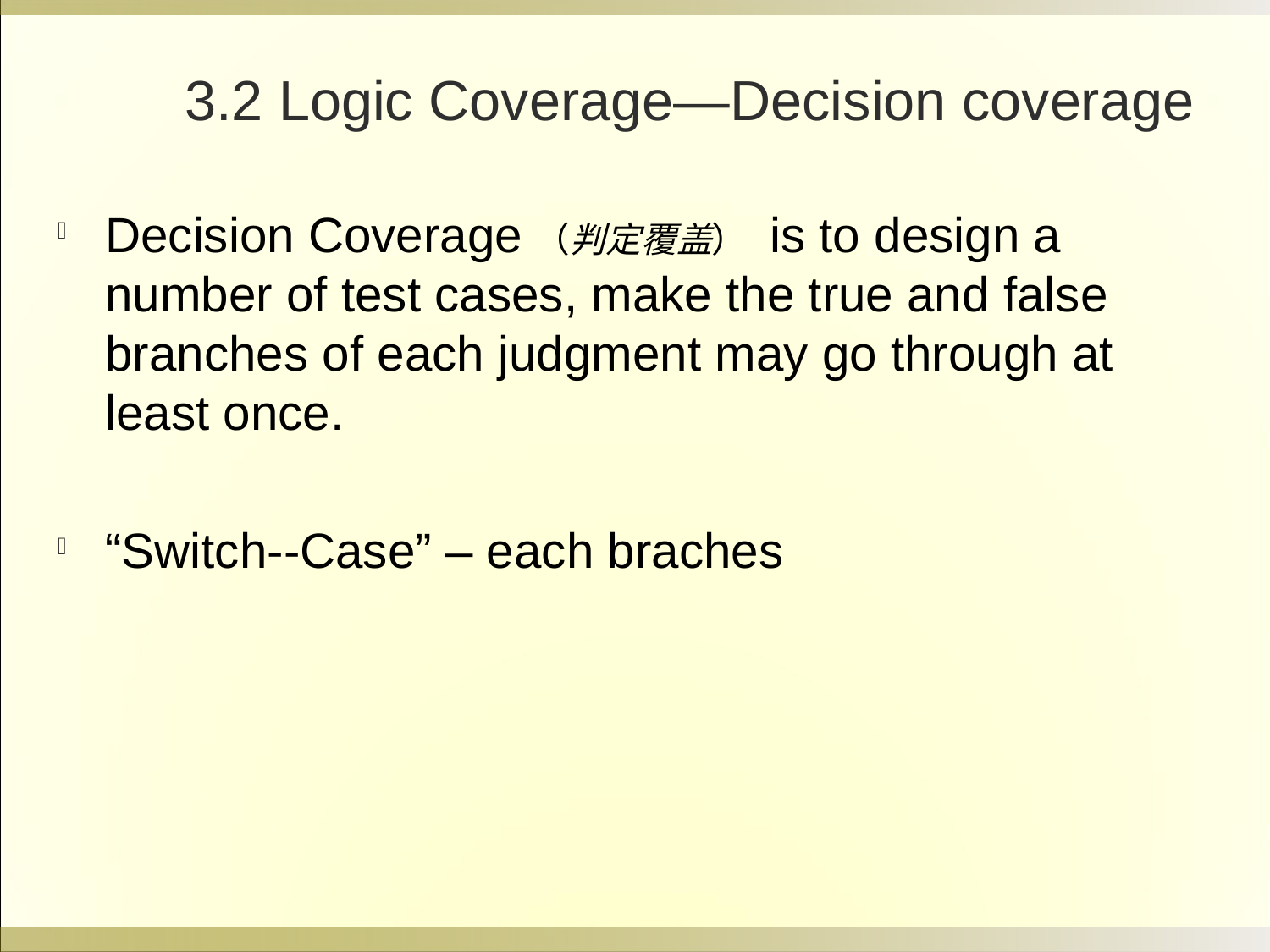

3.2 Logic Coverage—Decision coverage
Decision Coverage（判定覆盖） is to design a number of test cases, make the true and false branches of each judgment may go through at least once.

“Switch--Case” – each braches